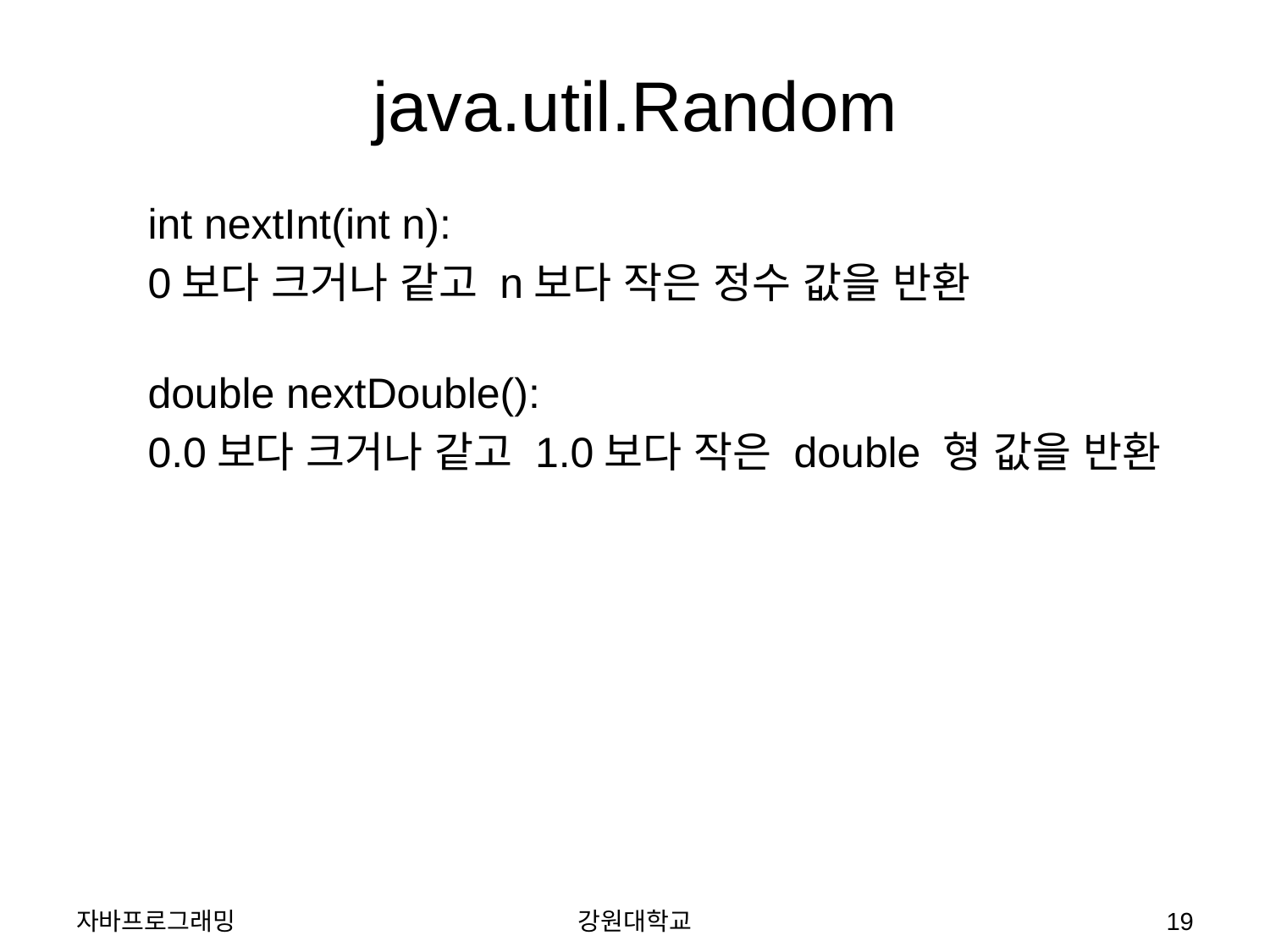

# java.util.Random
int nextInt(int n):
0보다 크거나 같고 n보다 작은 정수 값을 반환
double nextDouble():
0.0보다 크거나 같고 1.0보다 작은 double 형 값을 반환
자바프로그래밍
강원대학교
19